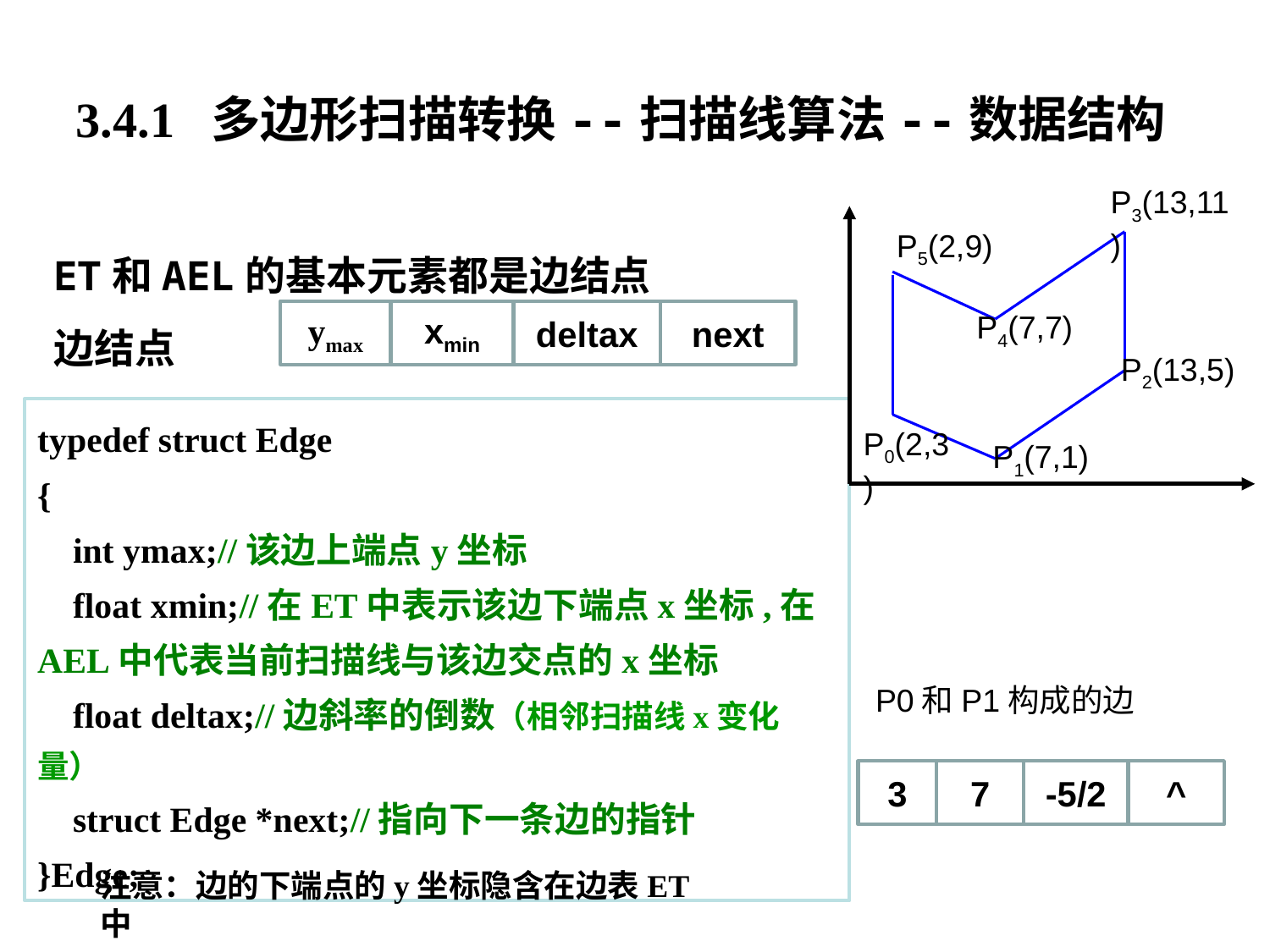

3.4.1  多边形扫描转换--扫描线算法--数据结构
P3(13,11)
P5(2,9)
P4(7,7)
P2(13,5)
P0(2,3)
P1(7,1)
ET和AEL的基本元素都是边结点
边结点
ymax
xmin
deltax
next
typedef struct Edge
{
    int ymax;//该边上端点y坐标
    float xmin;//在ET中表示该边下端点x坐标,在AEL中代表当前扫描线与该边交点的x坐标
    float deltax;//边斜率的倒数（相邻扫描线x变化量）
    struct Edge *next;//指向下一条边的指针
}Edge;
P0和P1构成的边
3
7
-5/2
^
注意：边的下端点的y坐标隐含在边表ET中